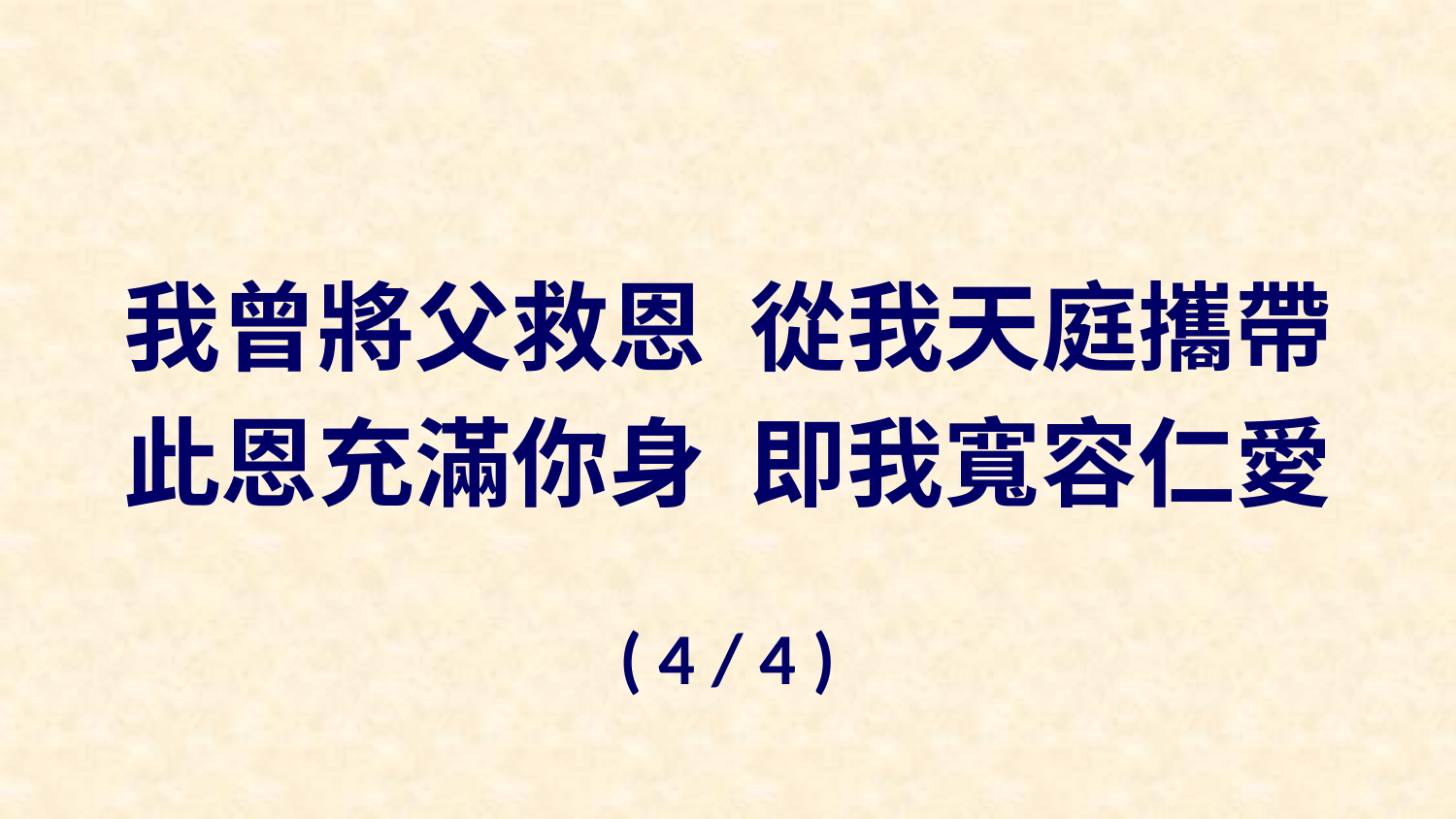

我曾將父救恩  從我天庭攜帶
此恩充滿你身  即我寬容仁愛
( 4 / 4 )